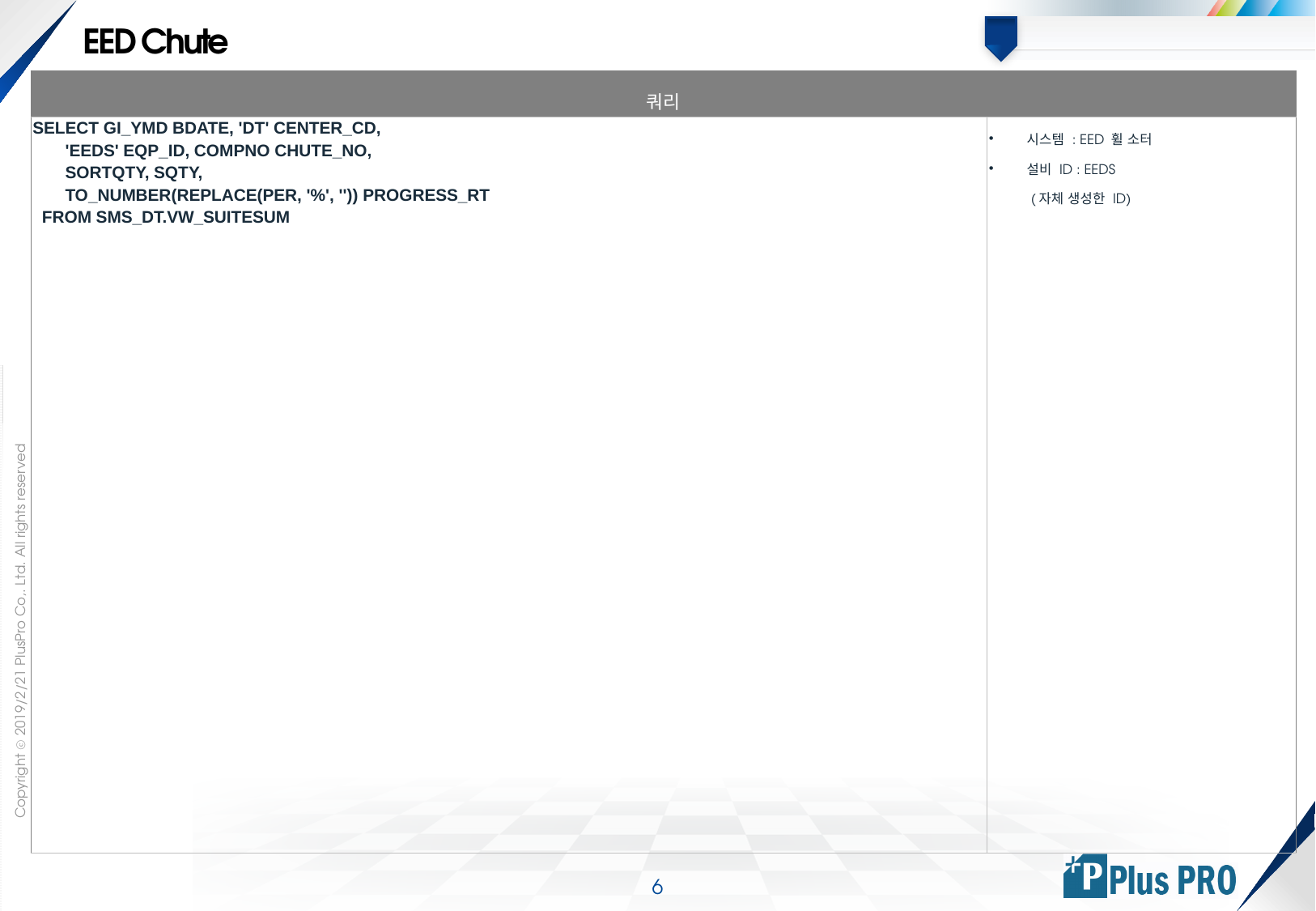

# EED Chute

| 쿼리 |  |
| --- | --- |
| SELECT GI\_YMD BDATE, 'DT' CENTER\_CD, 'EEDS' EQP\_ID, COMPNO CHUTE\_NO, SORTQTY, SQTY, TO\_NUMBER(REPLACE(PER, '%', '')) PROGRESS\_RT FROM SMS\_DT.VW\_SUITESUM | 시스템 : EED 휠 소터 설비 ID : EEDS (자체 생성한 ID) |
6